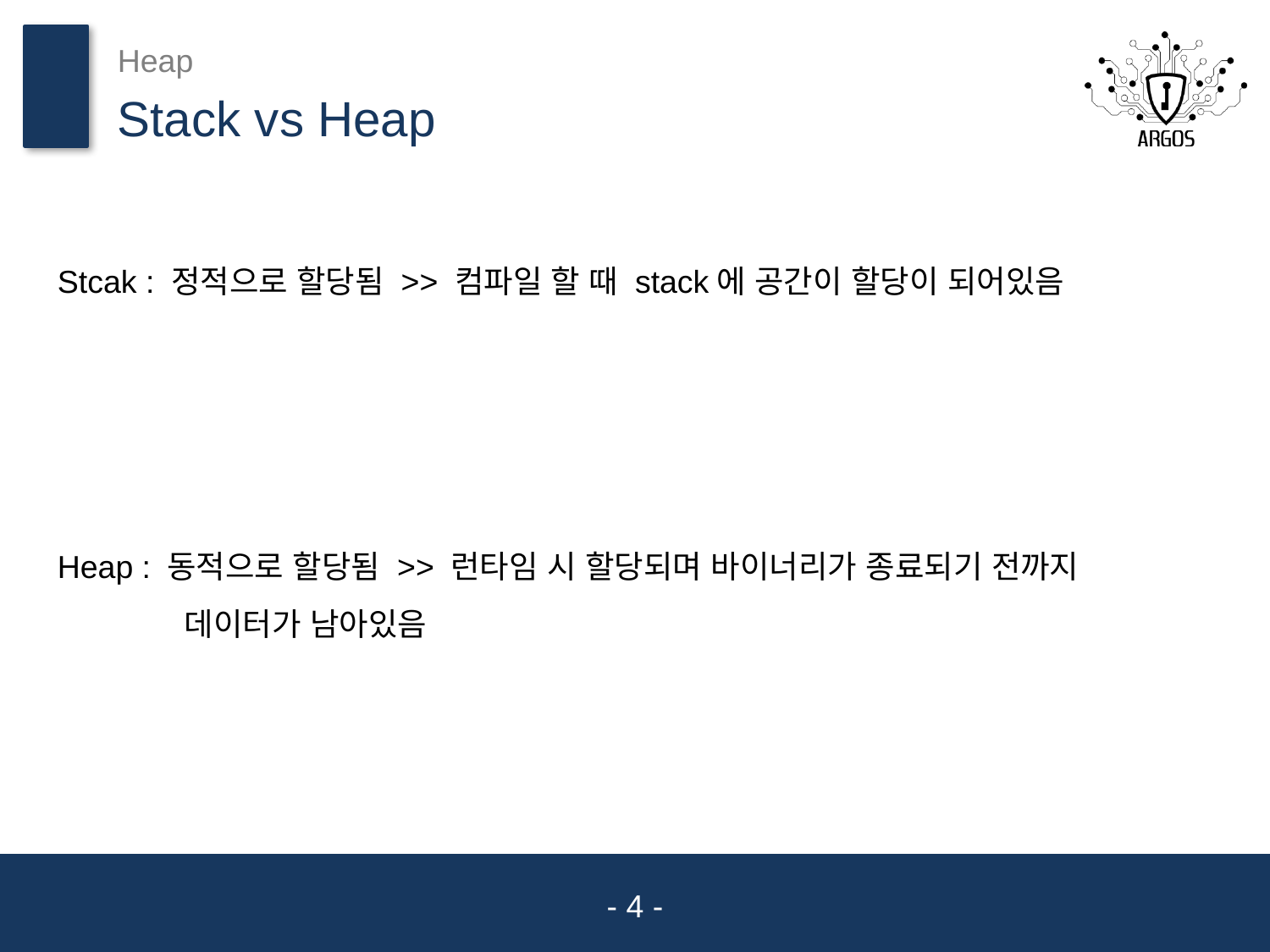

Heap
Stack vs Heap
Stcak : 정적으로 할당됨 >> 컴파일 할 때 stack에 공간이 할당이 되어있음

Heap : 동적으로 할당됨 >> 런타임 시 할당되며 바이너리가 종료되기 전까지
	데이터가 남아있음
- 4 -